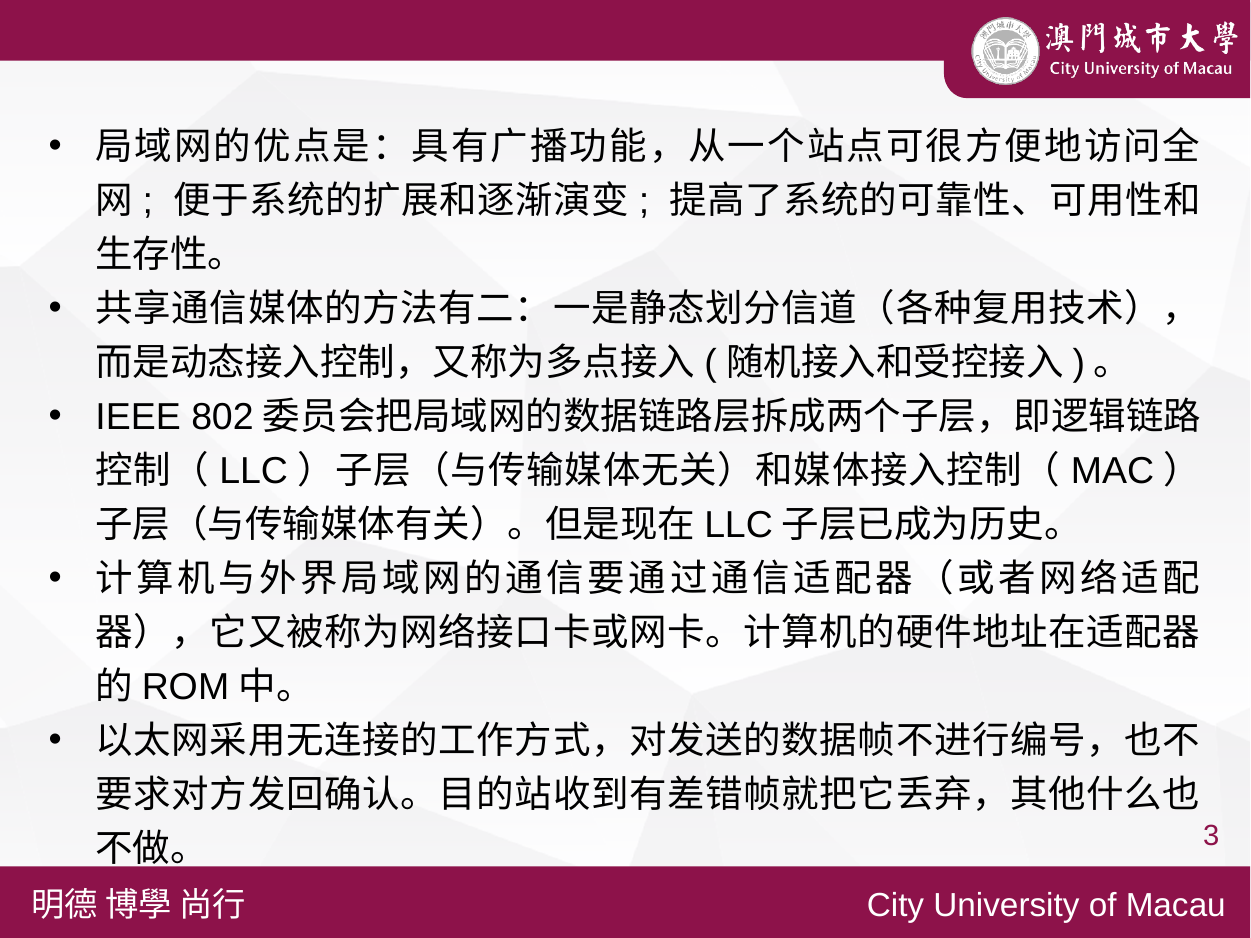

局域网的优点是：具有广播功能，从一个站点可很方便地访问全网; 便于系统的扩展和逐渐演变; 提高了系统的可靠性、可用性和生存性。
共享通信媒体的方法有二：一是静态划分信道（各种复用技术），而是动态接入控制，又称为多点接入(随机接入和受控接入)。
IEEE 802委员会把局域网的数据链路层拆成两个子层，即逻辑链路控制（LLC）子层（与传输媒体无关）和媒体接入控制（MAC）子层（与传输媒体有关）。但是现在LLC子层已成为历史。
计算机与外界局域网的通信要通过通信适配器（或者网络适配器），它又被称为网络接口卡或网卡。计算机的硬件地址在适配器的ROM中。
以太网采用无连接的工作方式，对发送的数据帧不进行编号，也不要求对方发回确认。目的站收到有差错帧就把它丢弃，其他什么也不做。
3